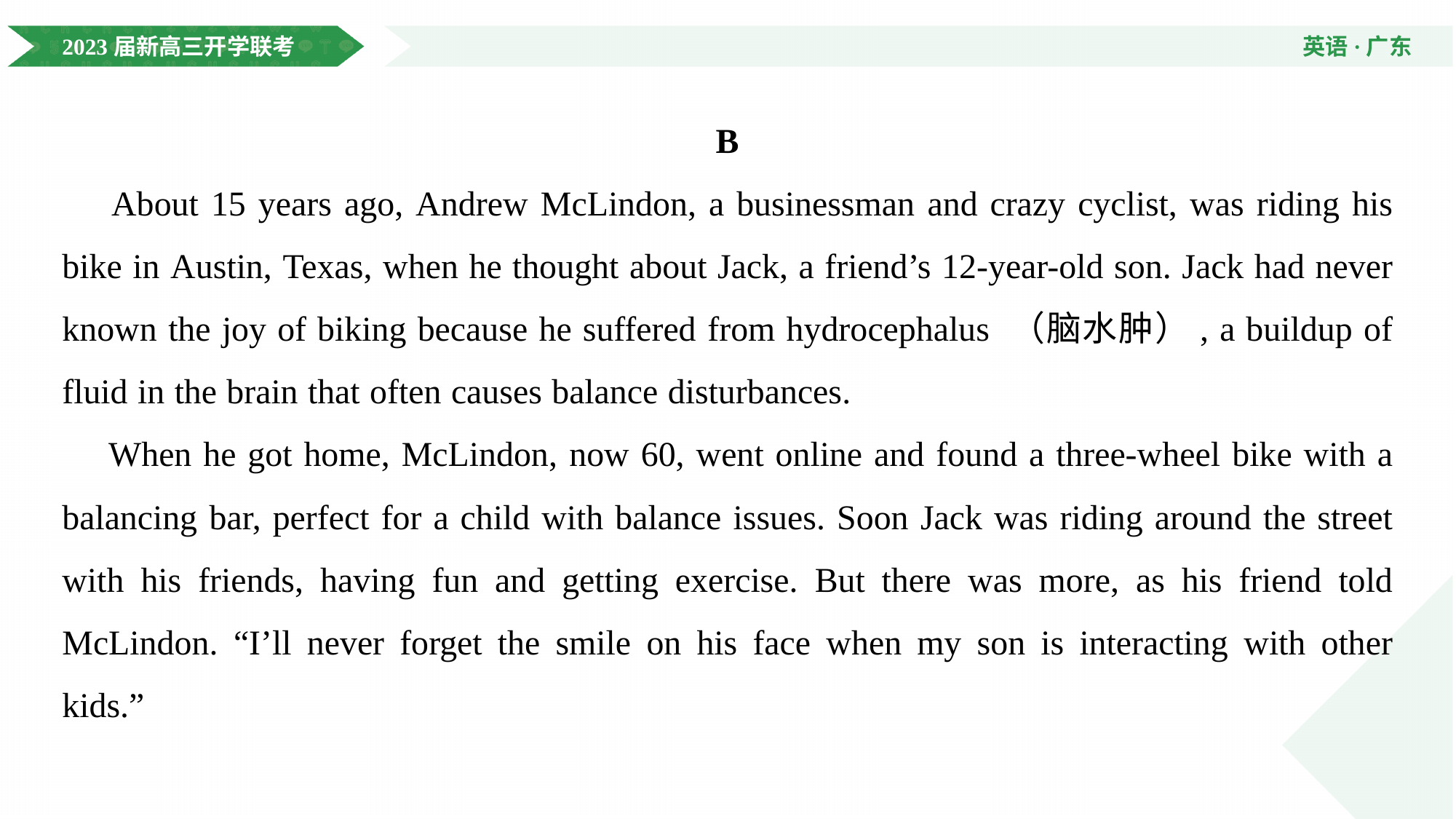

B
    About 15 years ago, Andrew McLindon, a businessman and crazy cyclist, was riding his bike in Austin, Texas, when he thought about Jack, a friend’s 12-year-old son. Jack had never known the joy of biking because he suffered from hydrocephalus （脑水肿）, a buildup of fluid in the brain that often causes balance disturbances.
    When he got home, McLindon, now 60, went online and found a three-wheel bike with a balancing bar, perfect for a child with balance issues. Soon Jack was riding around the street with his friends, having fun and getting exercise. But there was more, as his friend told McLindon. “I’ll never forget the smile on his face when my son is interacting with other kids.”